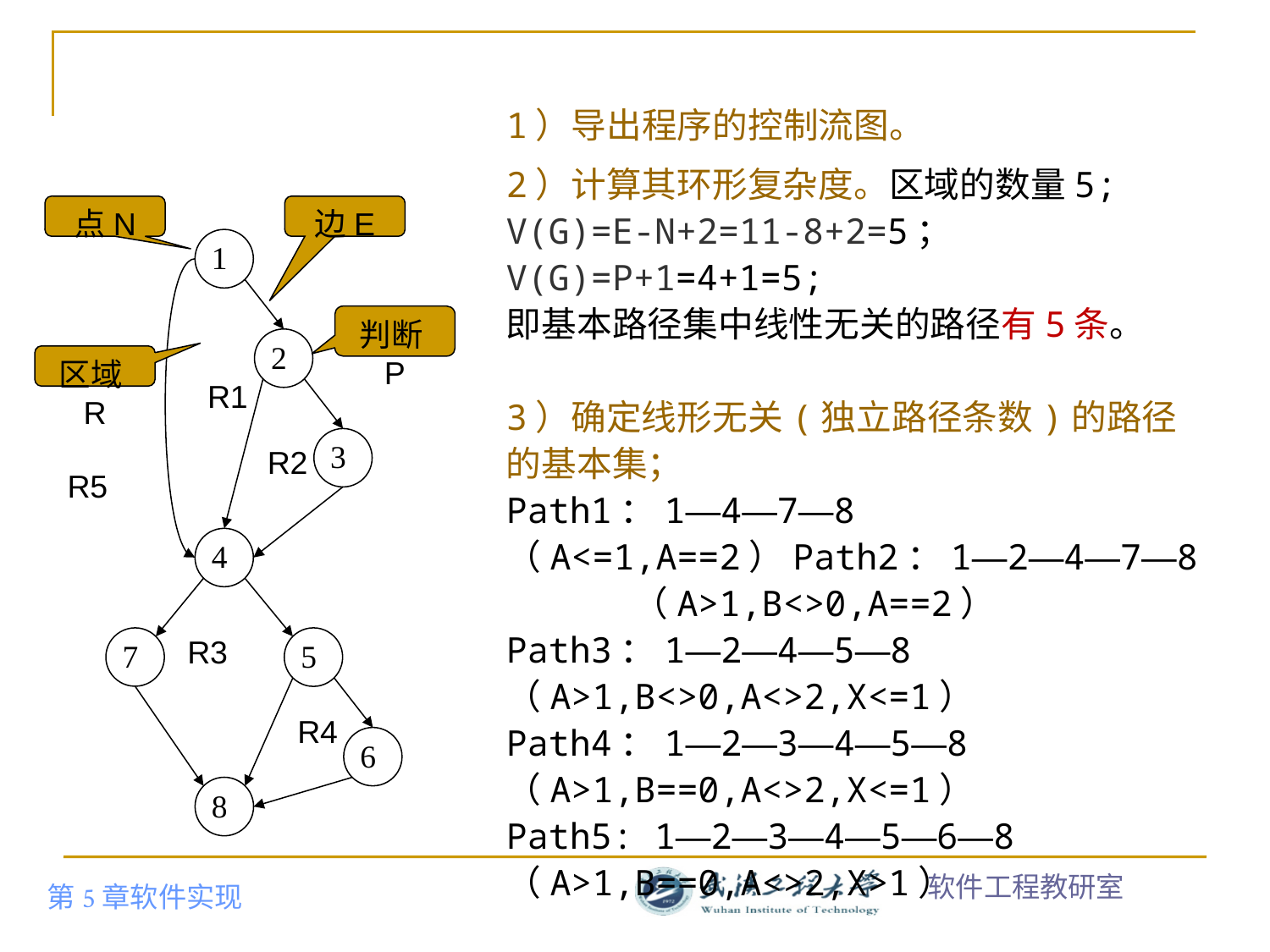

# 1）导出程序的控制流图。
2）计算其环形复杂度。区域的数量5;
V(G)=E-N+2=11-8+2=5；
V(G)=P+1=4+1=5;
即基本路径集中线性无关的路径有5条。

3）确定线形无关(独立路径条数)的路径的基本集；
Path1：1—4—7—8	（A<=1,A==2）Path2：1—2—4—7—8	（A>1,B<>0,A==2）
Path3：1—2—4—5—8	（A>1,B<>0,A<>2,X<=1）
Path4：1—2—3—4—5—8	（A>1,B==0,A<>2,X<=1）
Path5: 1—2—3—4—5—6—8	（A>1,B==0,A<>2,X>1）

 1
 2
 3
 4
 7
 5
 6
 8
点N
边E

判断P
区域R
R1
R2
R5
R3
R4